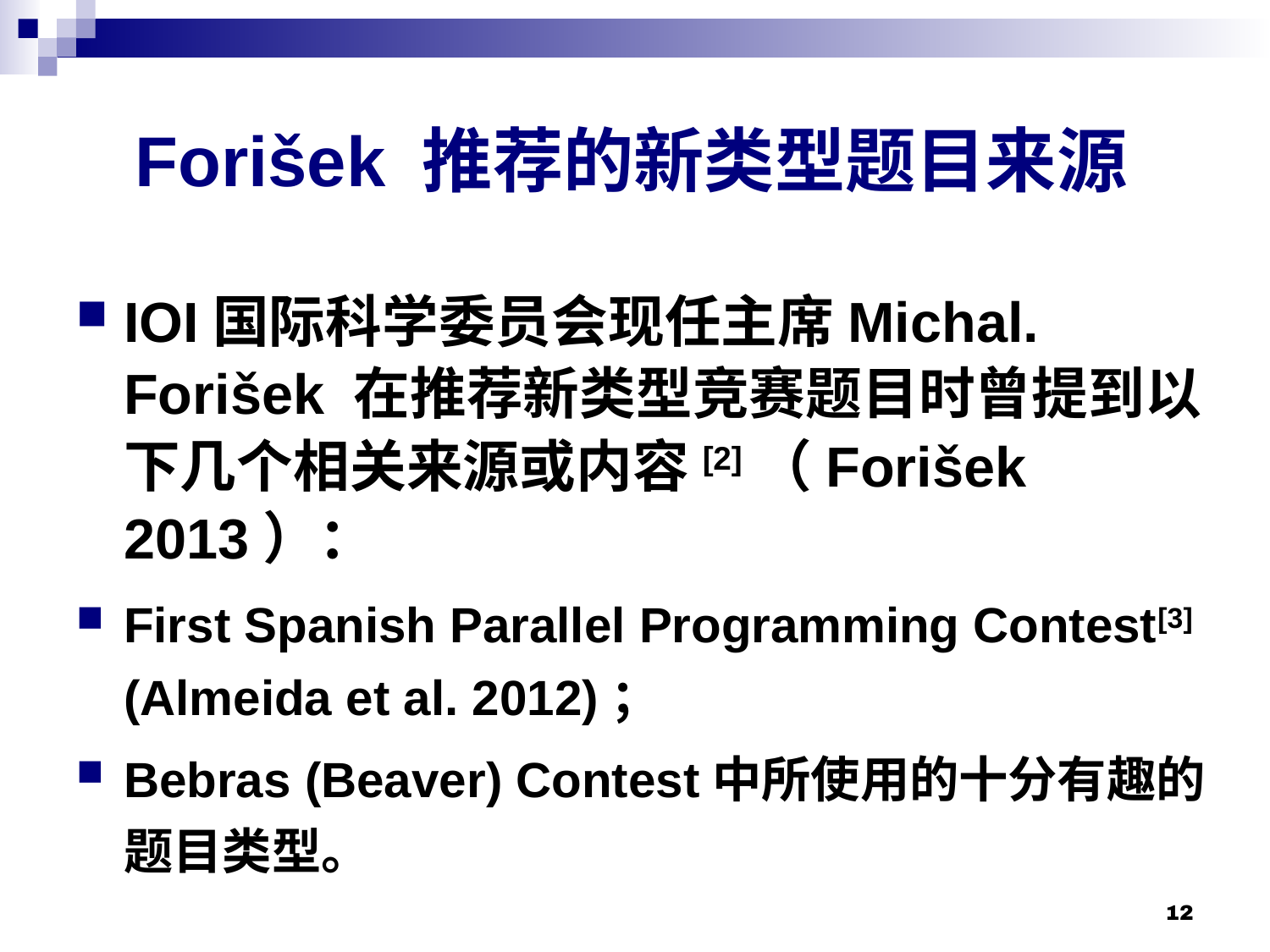

# Forišek 推荐的新类型题目来源
IOI国际科学委员会现任主席Michal. Forišek 在推荐新类型竞赛题目时曾提到以下几个相关来源或内容[2]（Forišek 2013）：
First Spanish Parallel Programming Contest[3] (Almeida et al. 2012)；
Bebras (Beaver) Contest中所使用的十分有趣的题目类型。

12